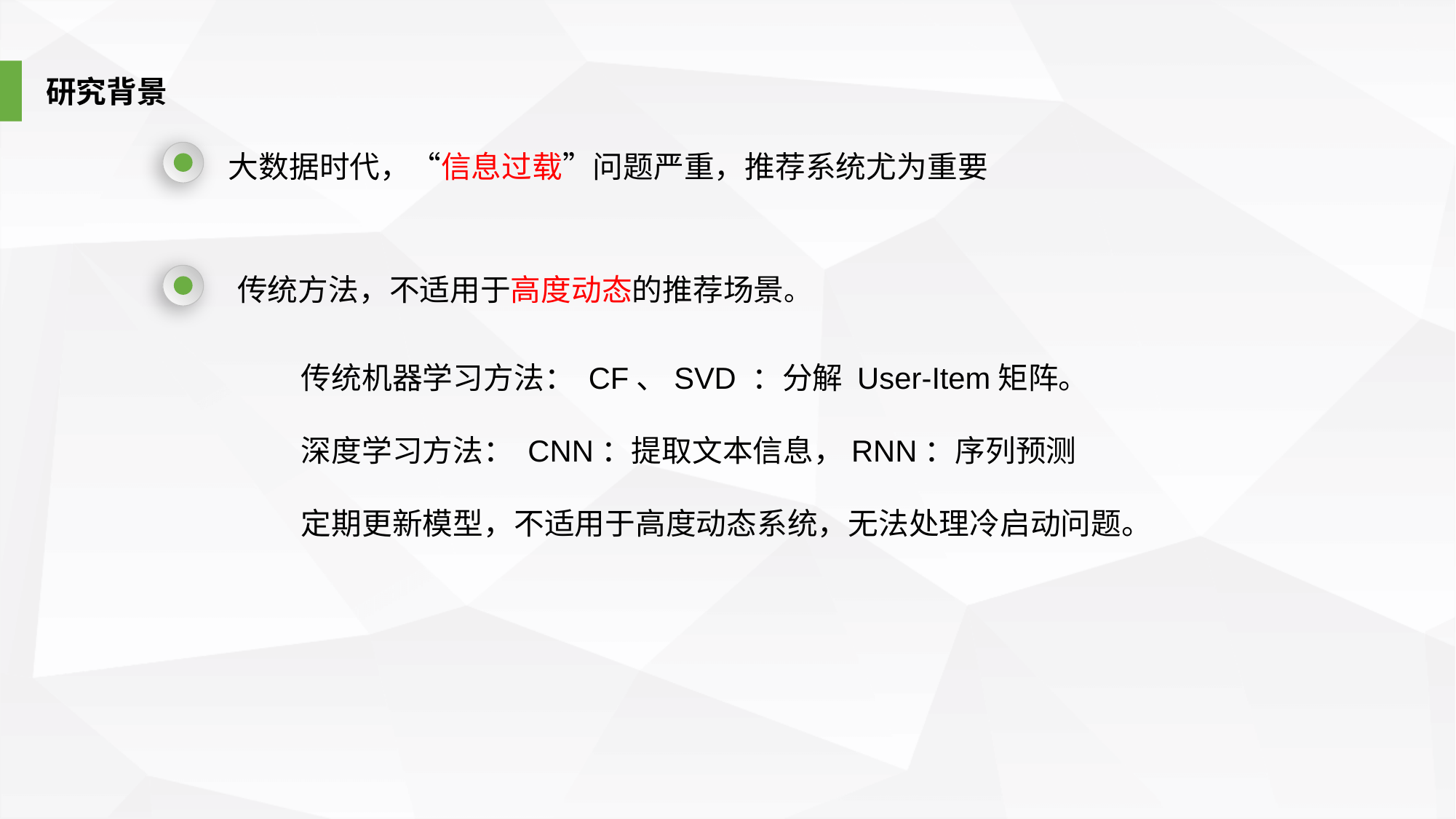

研究背景

大数据时代，“信息过载”问题严重，推荐系统尤为重要

传统方法，不适用于高度动态的推荐场景。
传统机器学习方法： CF、SVD ：分解 User-Item矩阵。

深度学习方法： CNN：提取文本信息，RNN：序列预测

定期更新模型，不适用于高度动态系统，无法处理冷启动问题。